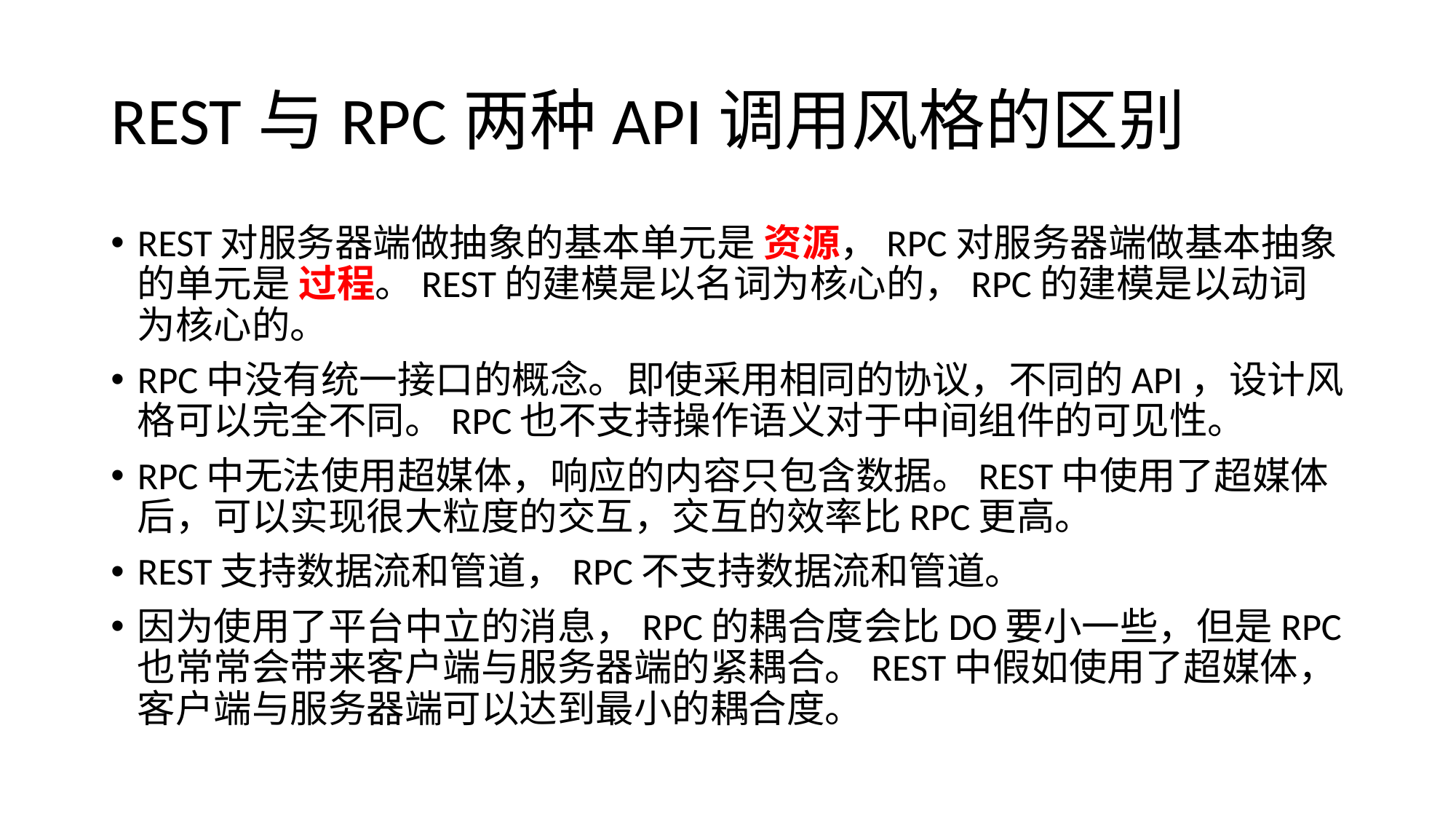

# REST与RPC两种API调用风格的区别
REST对服务器端做抽象的基本单元是 资源，RPC对服务器端做基本抽象的单元是 过程。REST的建模是以名词为核心的，RPC的建模是以动词为核心的。
RPC中没有统一接口的概念。即使采用相同的协议，不同的API，设计风格可以完全不同。RPC也不支持操作语义对于中间组件的可见性。
RPC中无法使用超媒体，响应的内容只包含数据。REST中使用了超媒体后，可以实现很大粒度的交互，交互的效率比RPC更高。
REST支持数据流和管道，RPC不支持数据流和管道。
因为使用了平台中立的消息，RPC的耦合度会比DO要小一些，但是RPC也常常会带来客户端与服务器端的紧耦合。REST中假如使用了超媒体，客户端与服务器端可以达到最小的耦合度。